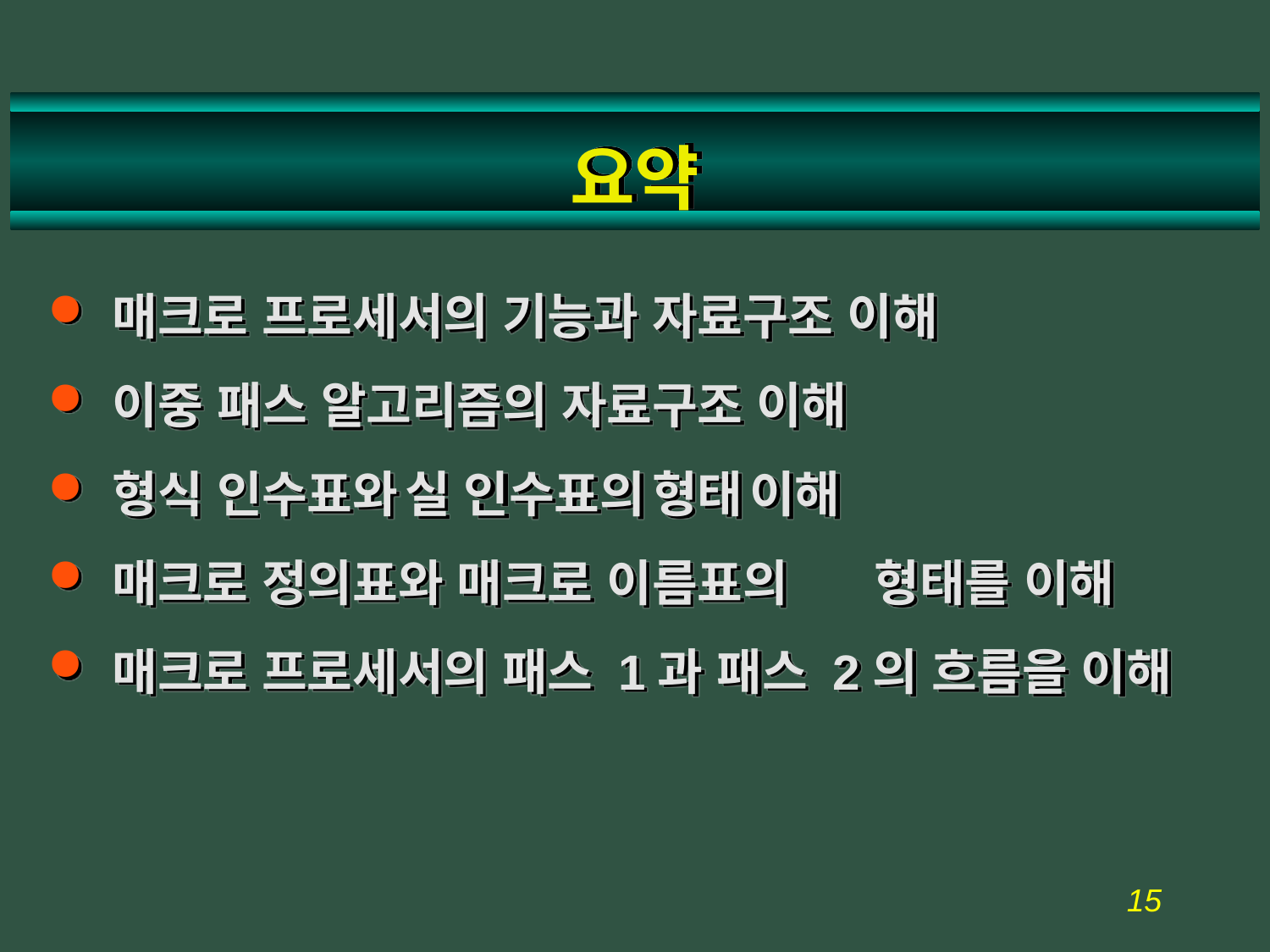

# 요약
매크로 프로세서의 기능과 자료구조 이해
이중 패스 알고리즘의 자료구조 이해
형식 인수표와 실 인수표의 형태 이해
매크로 정의표와 매크로 이름표의	형태를 이해
매크로 프로세서의 패스 1과 패스 2의 흐름을 이해
15